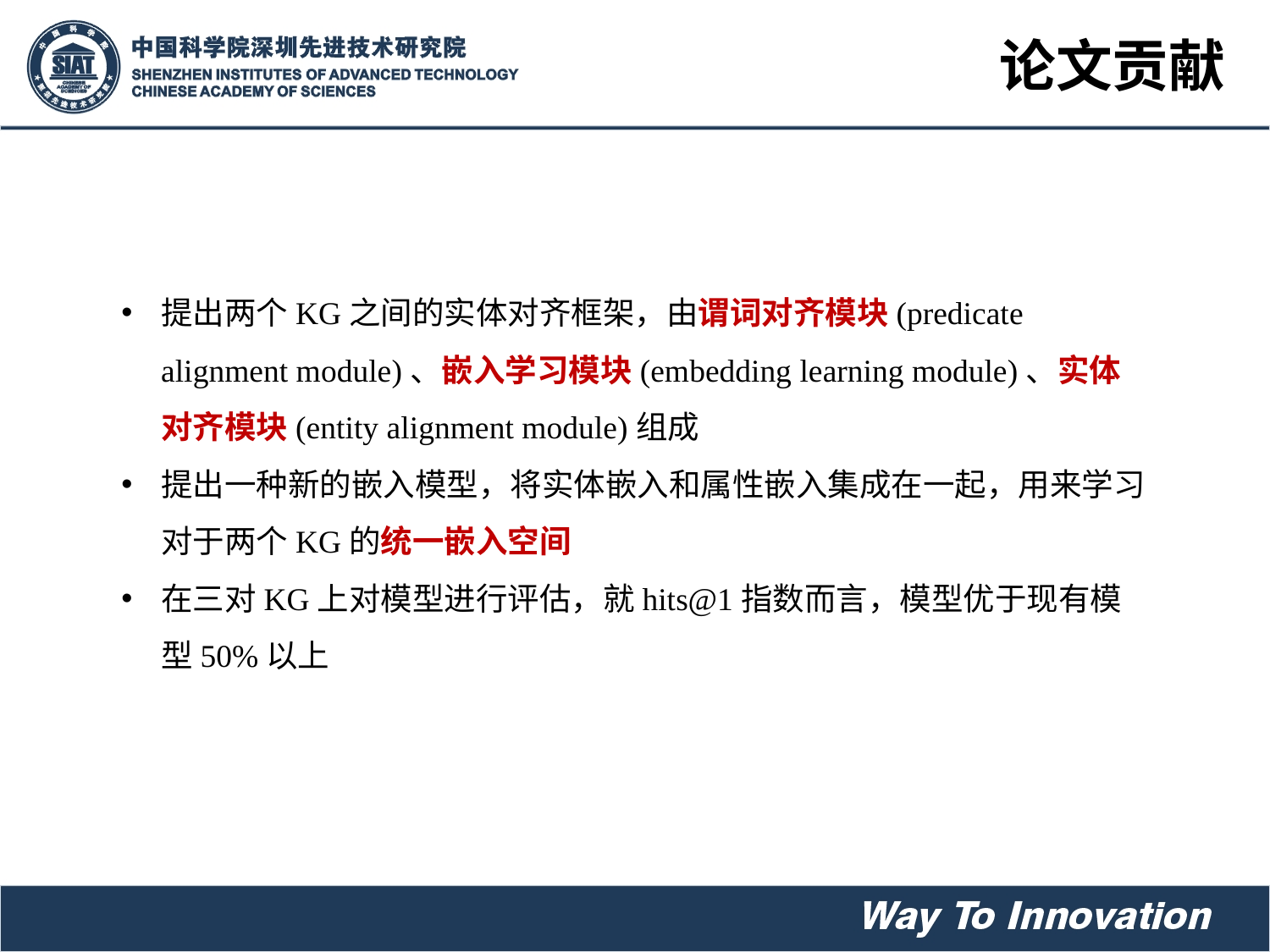

论文贡献
提出两个KG之间的实体对齐框架，由谓词对齐模块(predicate alignment module)、嵌入学习模块(embedding learning module)、实体对齐模块(entity alignment module)组成
提出一种新的嵌入模型，将实体嵌入和属性嵌入集成在一起，用来学习对于两个KG的统一嵌入空间
在三对KG上对模型进行评估，就hits@1指数而言，模型优于现有模型50%以上